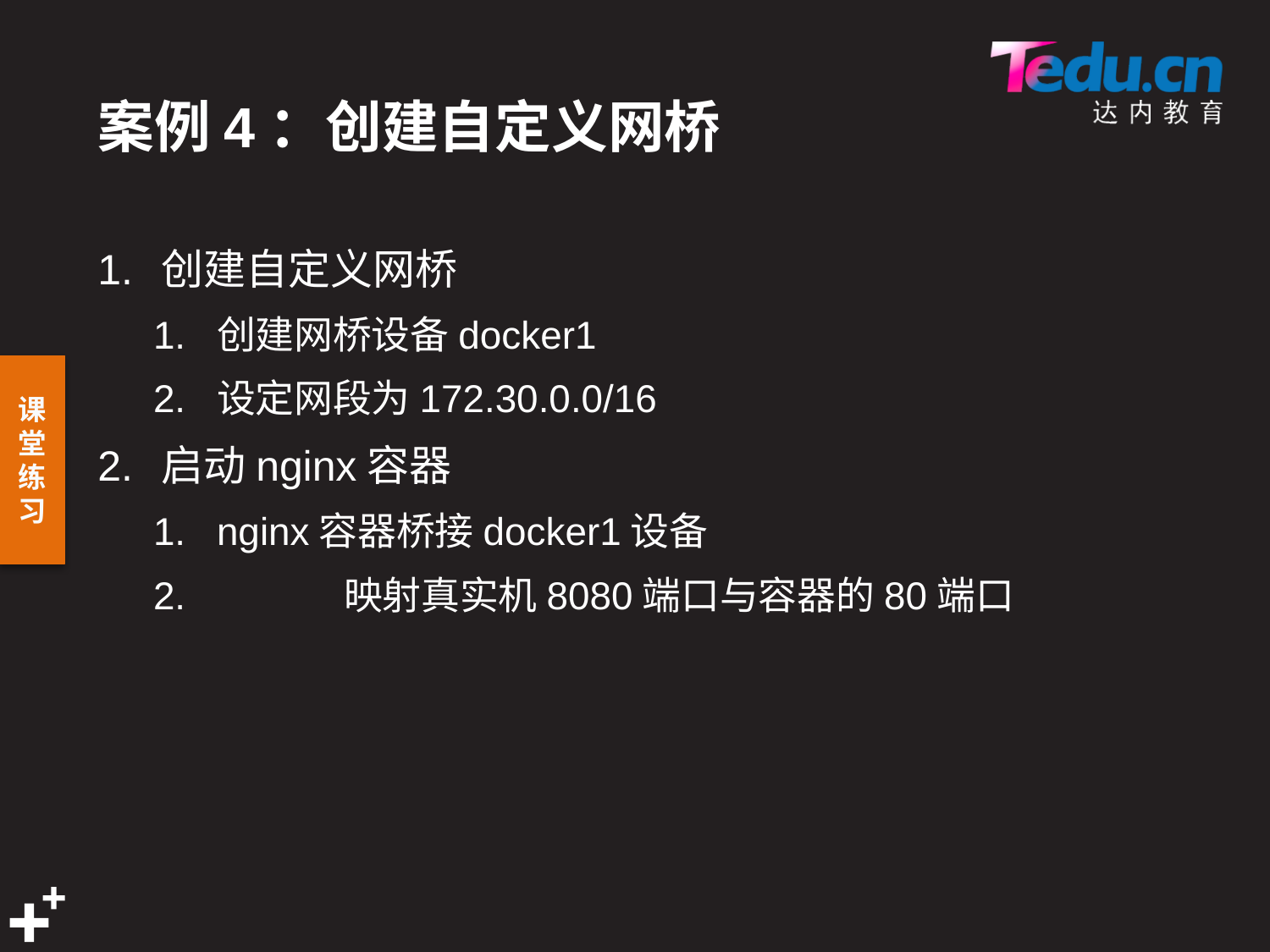

# 案例4：创建自定义网桥
创建自定义网桥
创建网桥设备docker1
设定网段为172.30.0.0/16
启动nginx容器
nginx容器桥接docker1设备
	映射真实机8080端口与容器的80端口